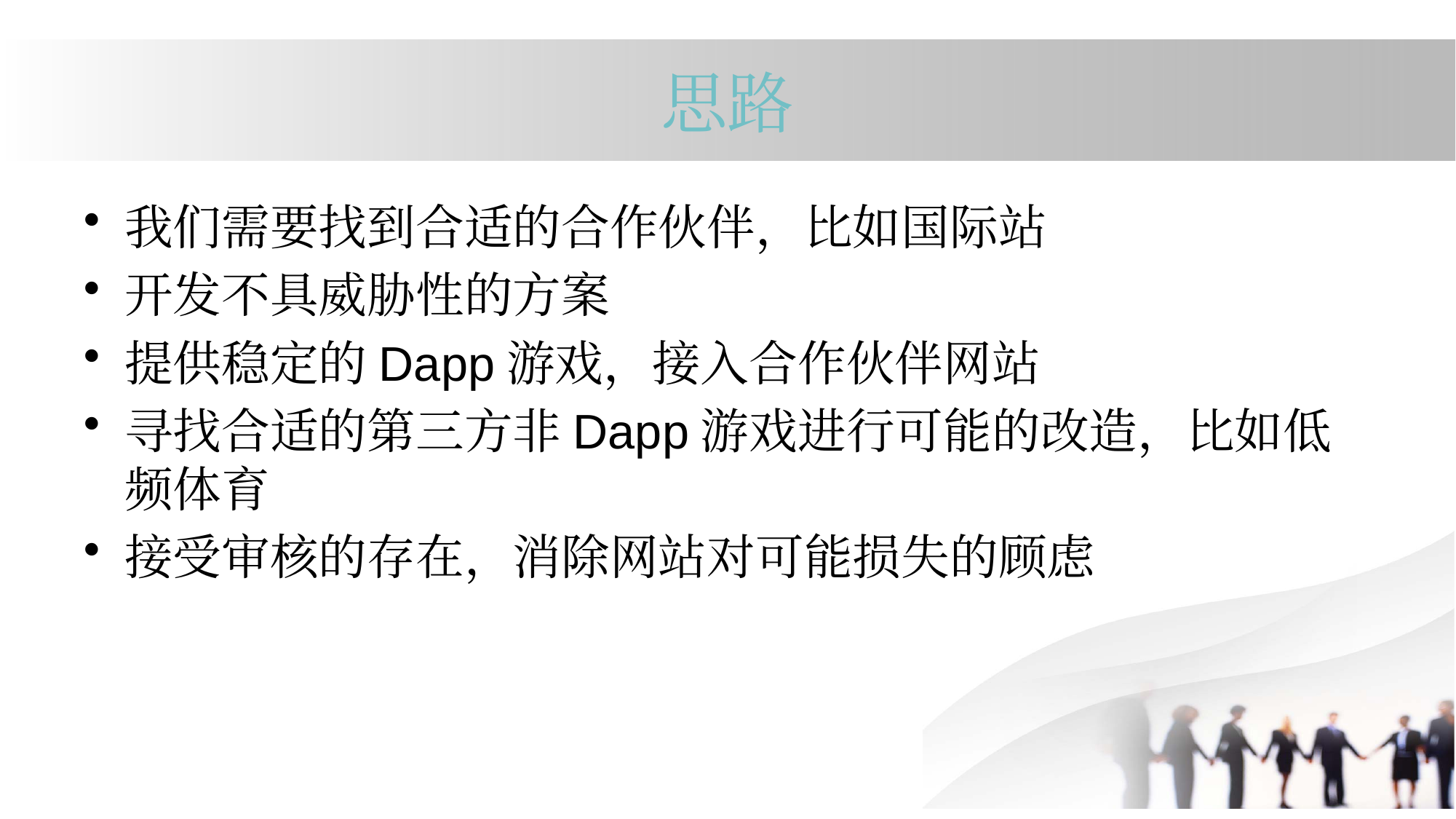

# 思路
我们需要找到合适的合作伙伴，比如国际站
开发不具威胁性的方案
提供稳定的Dapp游戏，接入合作伙伴网站
寻找合适的第三方非Dapp游戏进行可能的改造，比如低频体育
接受审核的存在，消除网站对可能损失的顾虑